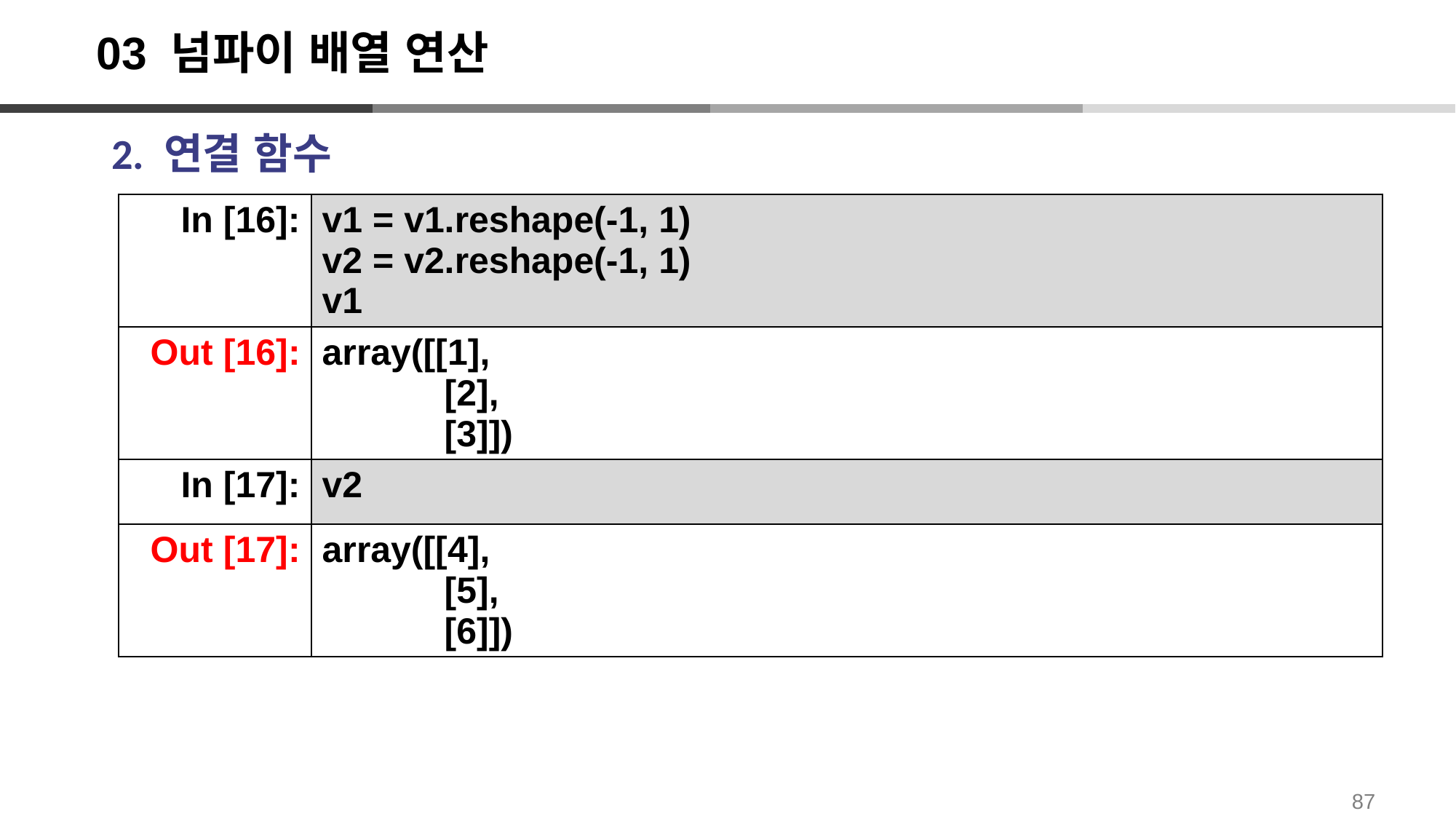

# 03 넘파이 배열 연산
2. 연결 함수
| In [16]: | v1 = v1.reshape(-1, 1) v2 = v2.reshape(-1, 1) v1 |
| --- | --- |
| Out [16]: | array([[1], [2], [3]]) |
| In [17]: | v2 |
| Out [17]: | array([[4], [5], [6]]) |